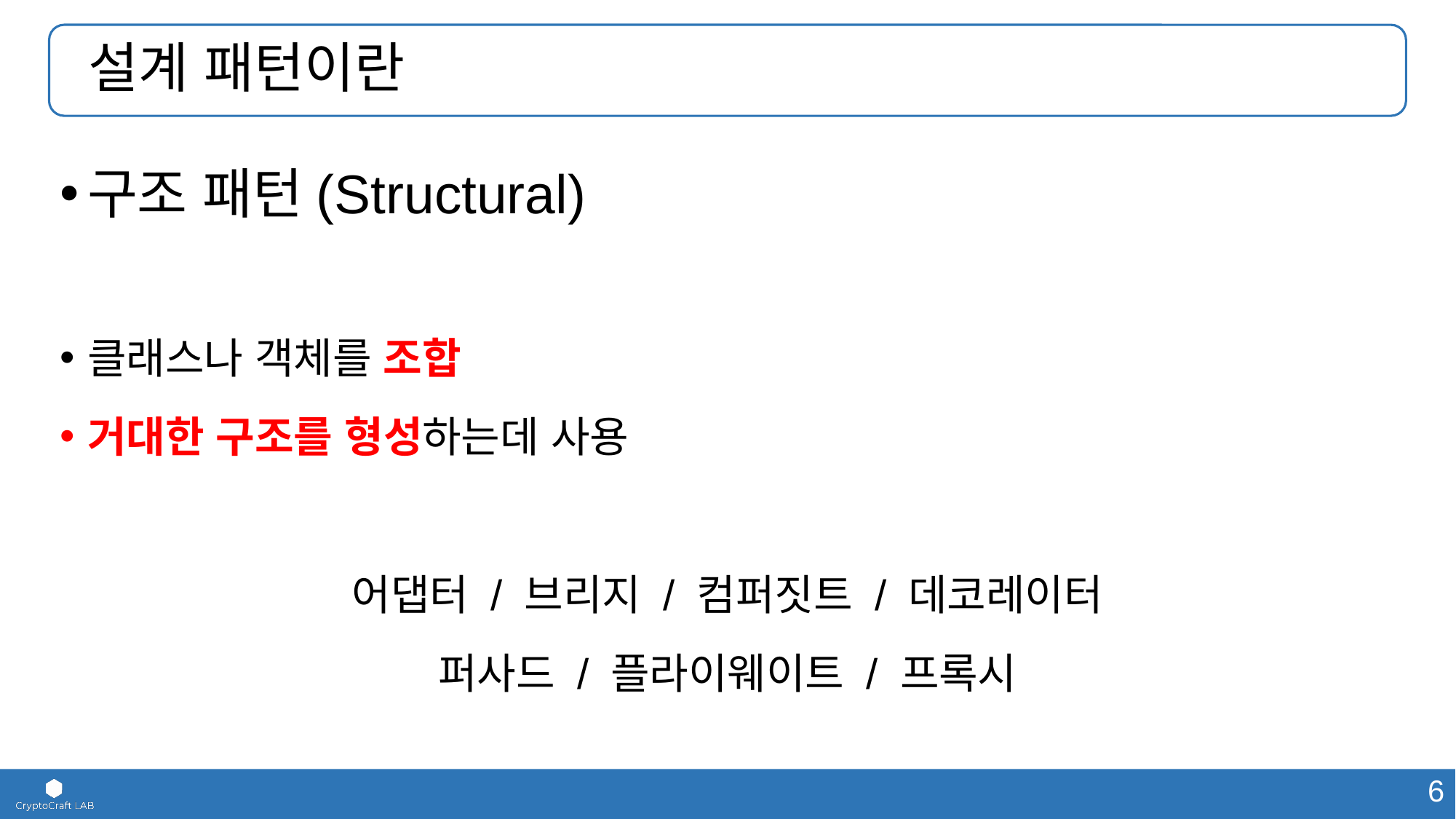

# 설계 패턴이란
구조 패턴(Structural)

클래스나 객체를 조합
거대한 구조를 형성하는데 사용

어댑터 / 브리지 / 컴퍼짓트 / 데코레이터
퍼사드 / 플라이웨이트 / 프록시